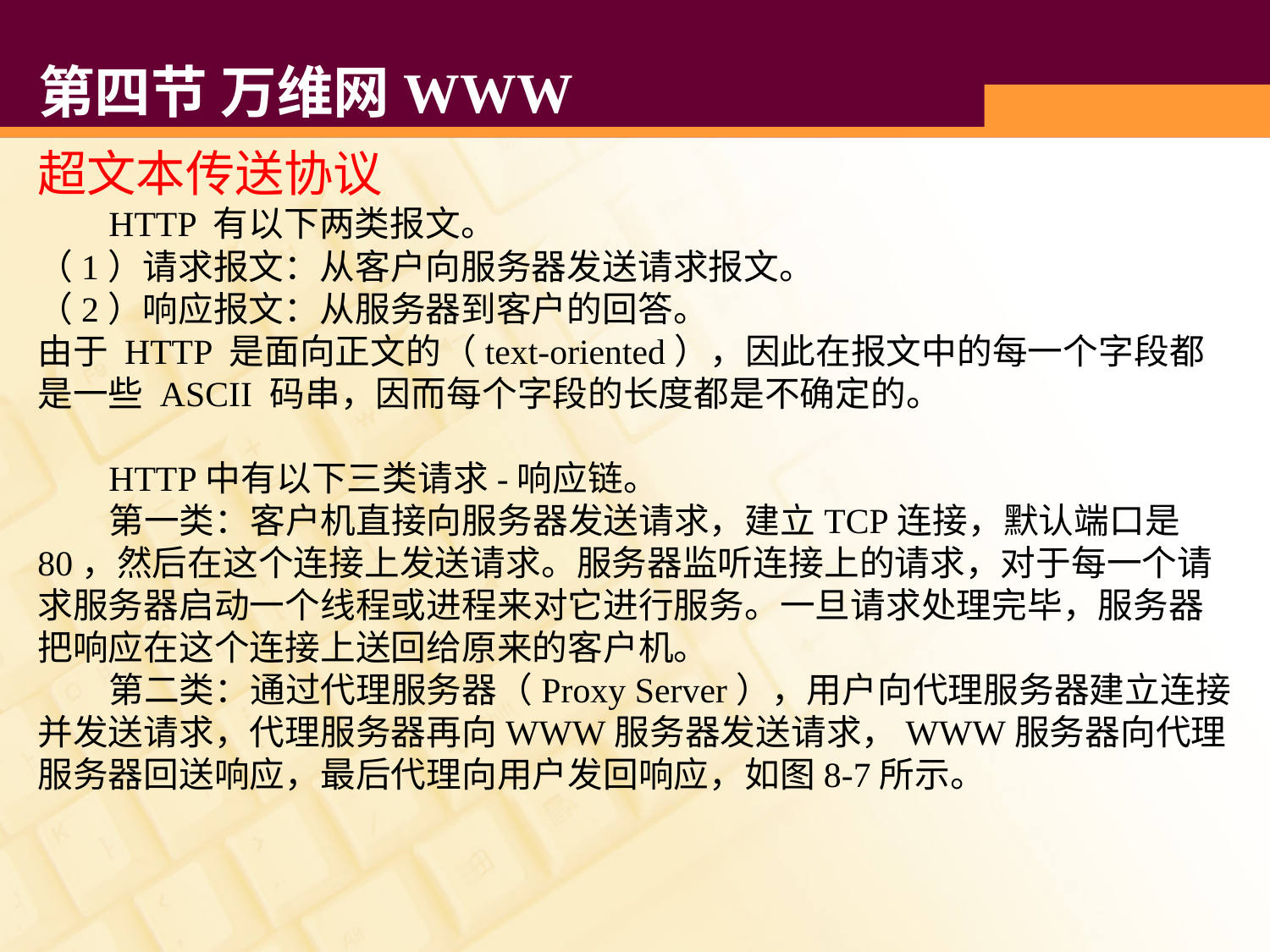

# 第四节 万维网WWW
超文本传送协议
        HTTP 有以下两类报文。
（1）请求报文：从客户向服务器发送请求报文。
（2）响应报文：从服务器到客户的回答。
由于 HTTP 是面向正文的（text-oriented），因此在报文中的每一个字段都是一些 ASCII 码串，因而每个字段的长度都是不确定的。

        HTTP中有以下三类请求-响应链。
        第一类：客户机直接向服务器发送请求，建立TCP连接，默认端口是80，然后在这个连接上发送请求。服务器监听连接上的请求，对于每一个请求服务器启动一个线程或进程来对它进行服务。一旦请求处理完毕，服务器把响应在这个连接上送回给原来的客户机。
        第二类：通过代理服务器（Proxy Server），用户向代理服务器建立连接并发送请求，代理服务器再向WWW服务器发送请求，WWW服务器向代理服务器回送响应，最后代理向用户发回响应，如图8-7所示。